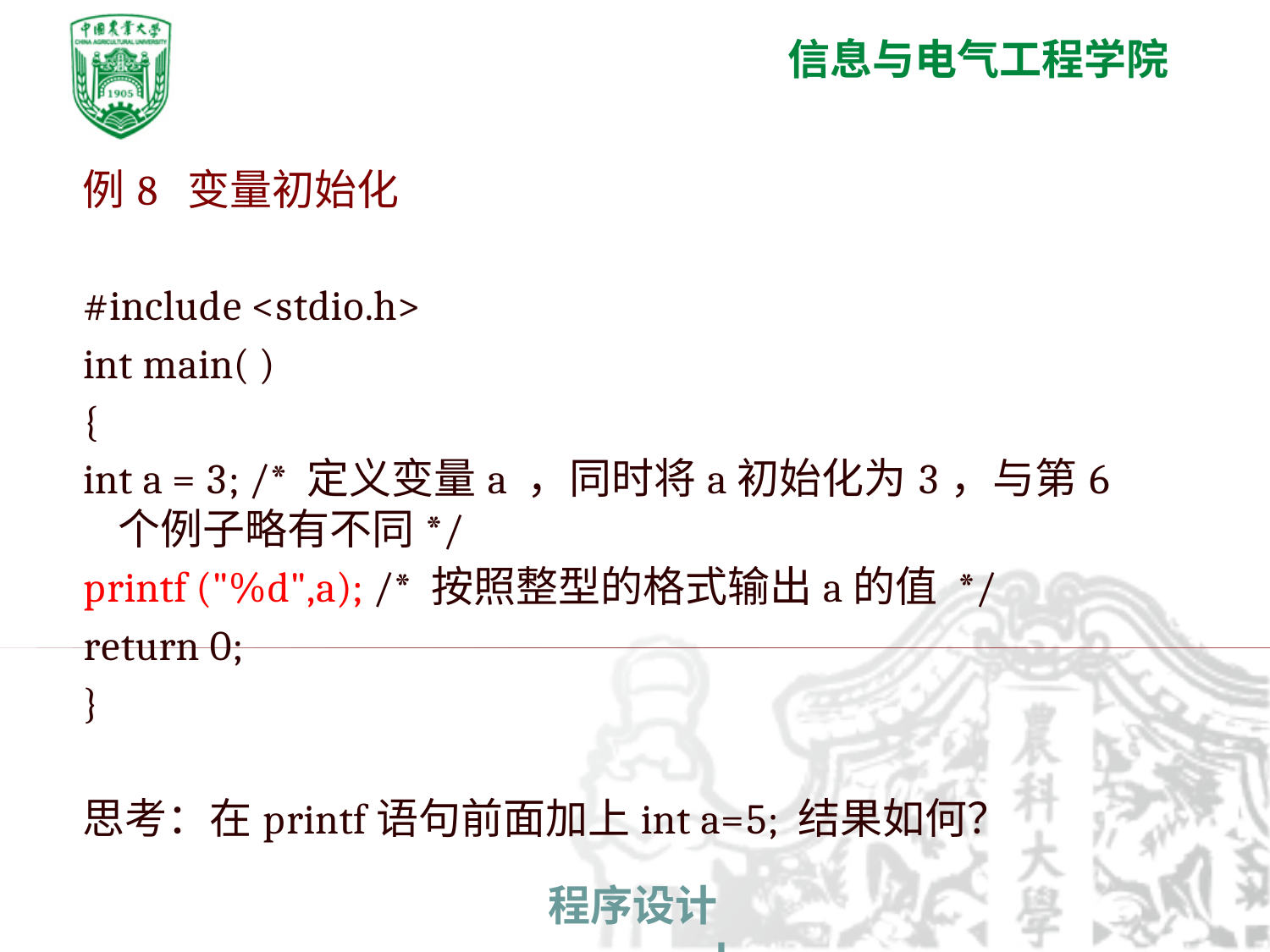

例8  变量初始化

#include <stdio.h>
int main( )
{
int a = 3; /* 定义变量a ，同时将a初始化为3，与第6个例子略有不同*/
printf ("%d",a); /* 按照整型的格式输出a的值 */
return 0;
}

思考：在printf语句前面加上int a=5; 结果如何？